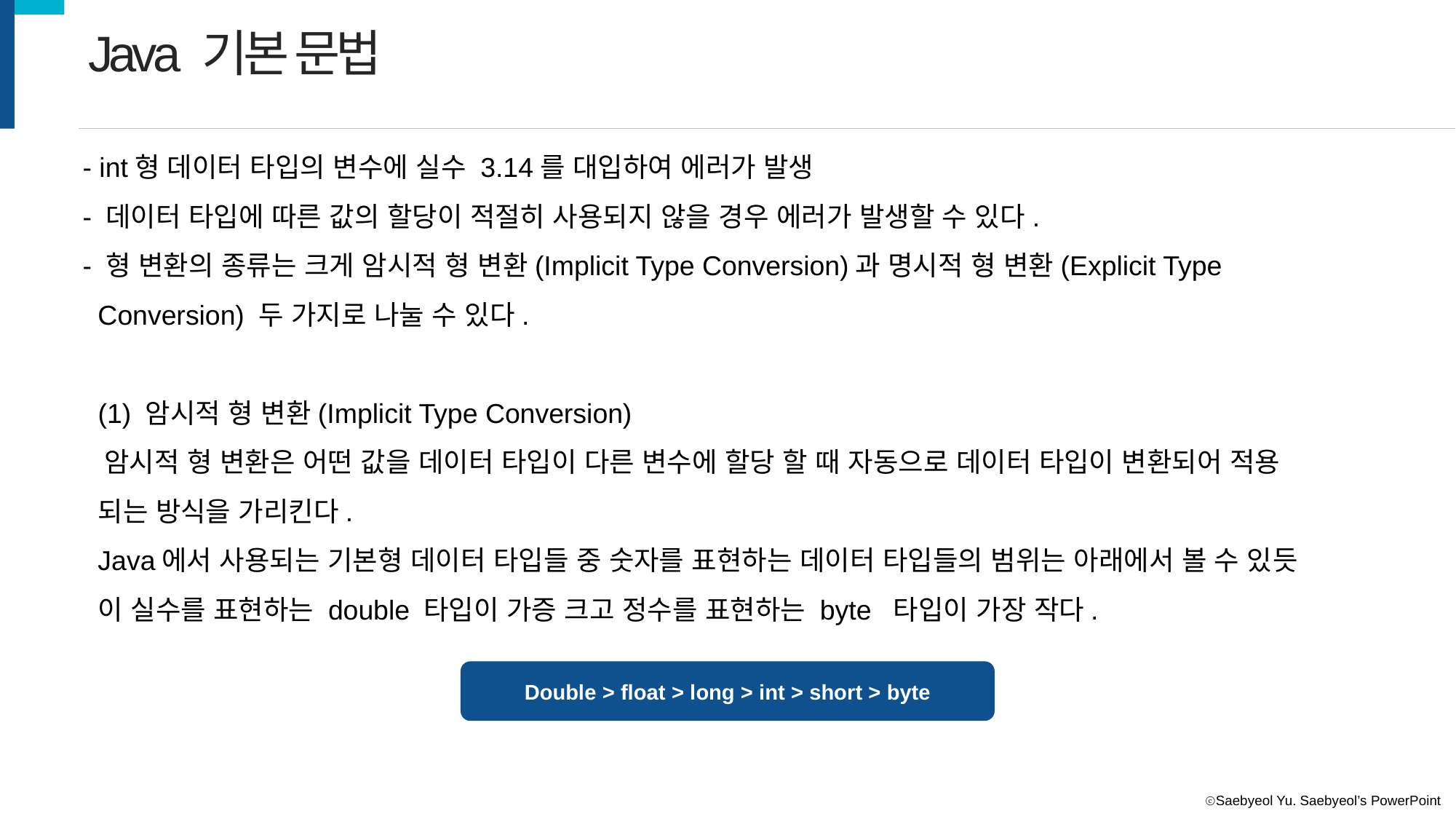

Java 기본 문법
 - int형 데이터 타입의 변수에 실수 3.14를 대입하여 에러가 발생
 - 데이터 타입에 따른 값의 할당이 적절히 사용되지 않을 경우 에러가 발생할 수 있다.
 - 형 변환의 종류는 크게 암시적 형 변환(Implicit Type Conversion)과 명시적 형 변환(Explicit Type
   Conversion) 두 가지로 나눌 수 있다.

   (1) 암시적 형 변환(Implicit Type Conversion)
   암시적 형 변환은 어떤 값을 데이터 타입이 다른 변수에 할당 할 때 자동으로 데이터 타입이 변환되어 적용
   되는 방식을 가리킨다.
   Java에서 사용되는 기본형 데이터 타입들 중 숫자를 표현하는 데이터 타입들의 범위는 아래에서 볼 수 있듯
   이 실수를 표현하는 double 타입이 가증 크고 정수를 표현하는 byte  타입이 가장 작다.

Double > float > long > int > short > byte